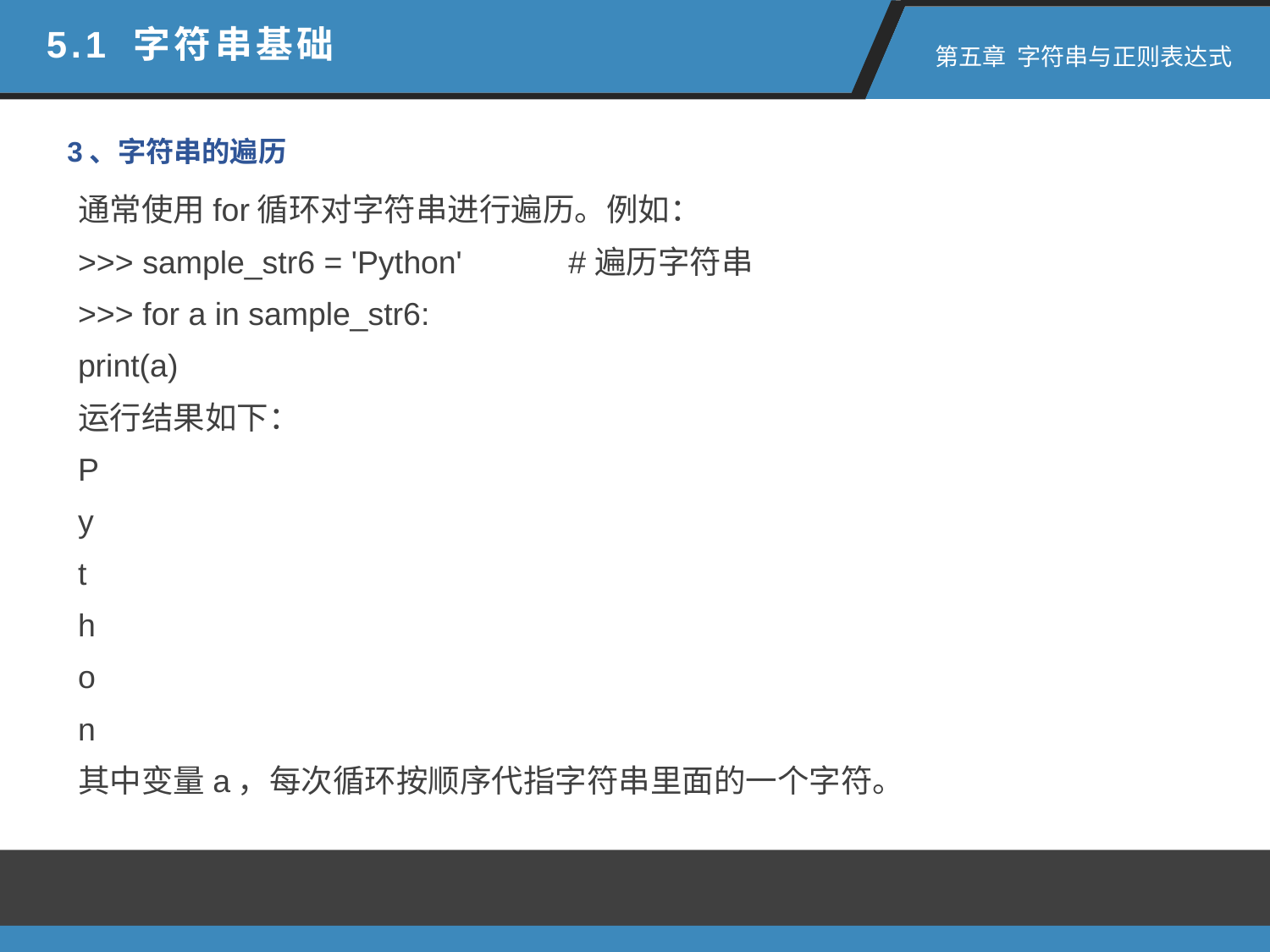

5.1 字符串基础
  第五章  字符串与正则表达式
3、字符串的遍历

通常使用for循环对字符串进行遍历。例如：
>>> sample_str6 = 'Python'            #遍历字符串
>>> for a in sample_str6:
print(a)
运行结果如下：
P
y
t
h
o
n
其中变量a，每次循环按顺序代指字符串里面的一个字符。